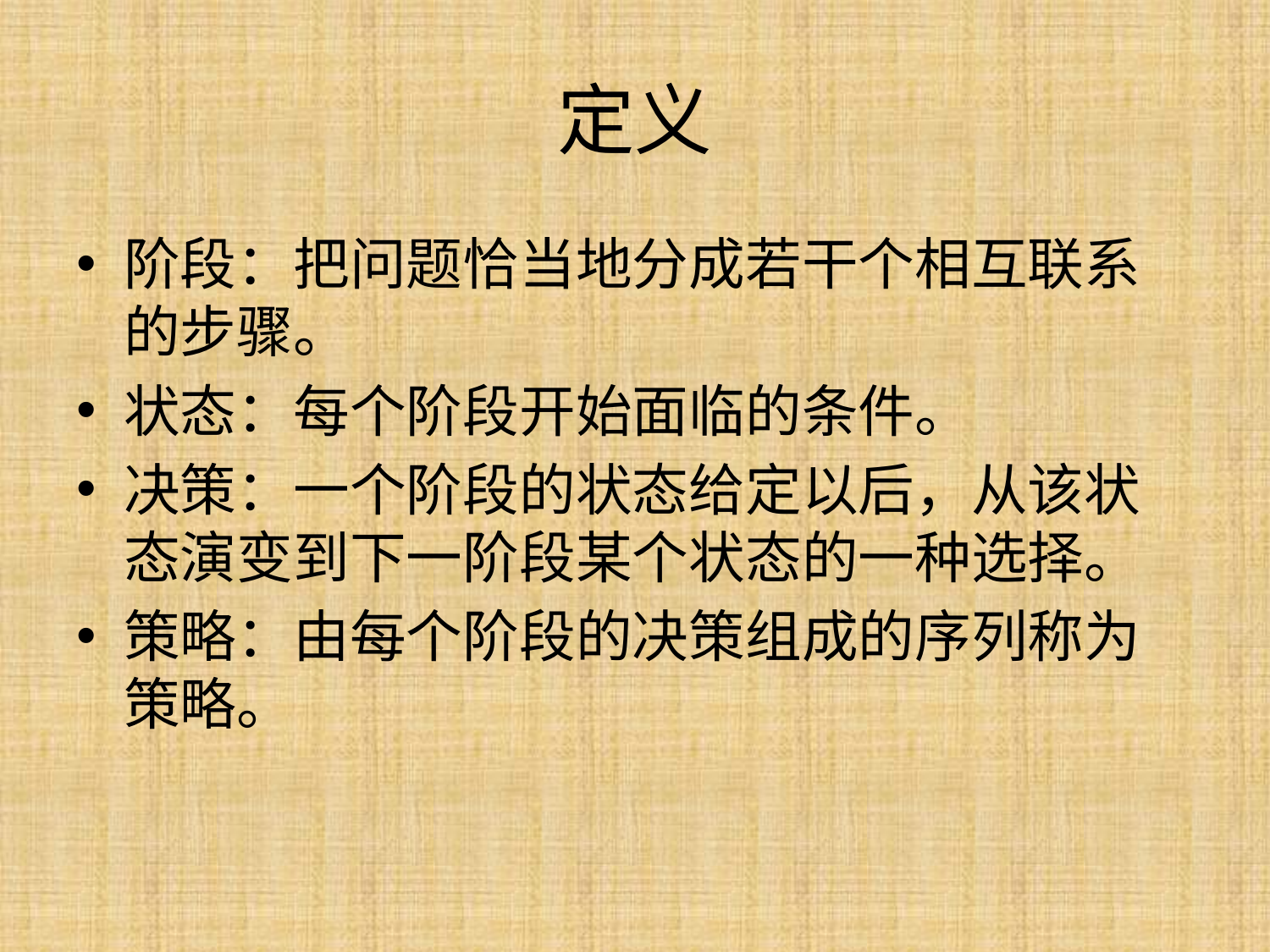

# 定义
阶段：把问题恰当地分成若干个相互联系的步骤。
状态：每个阶段开始面临的条件。
决策：一个阶段的状态给定以后，从该状态演变到下一阶段某个状态的一种选择。
策略：由每个阶段的决策组成的序列称为策略。